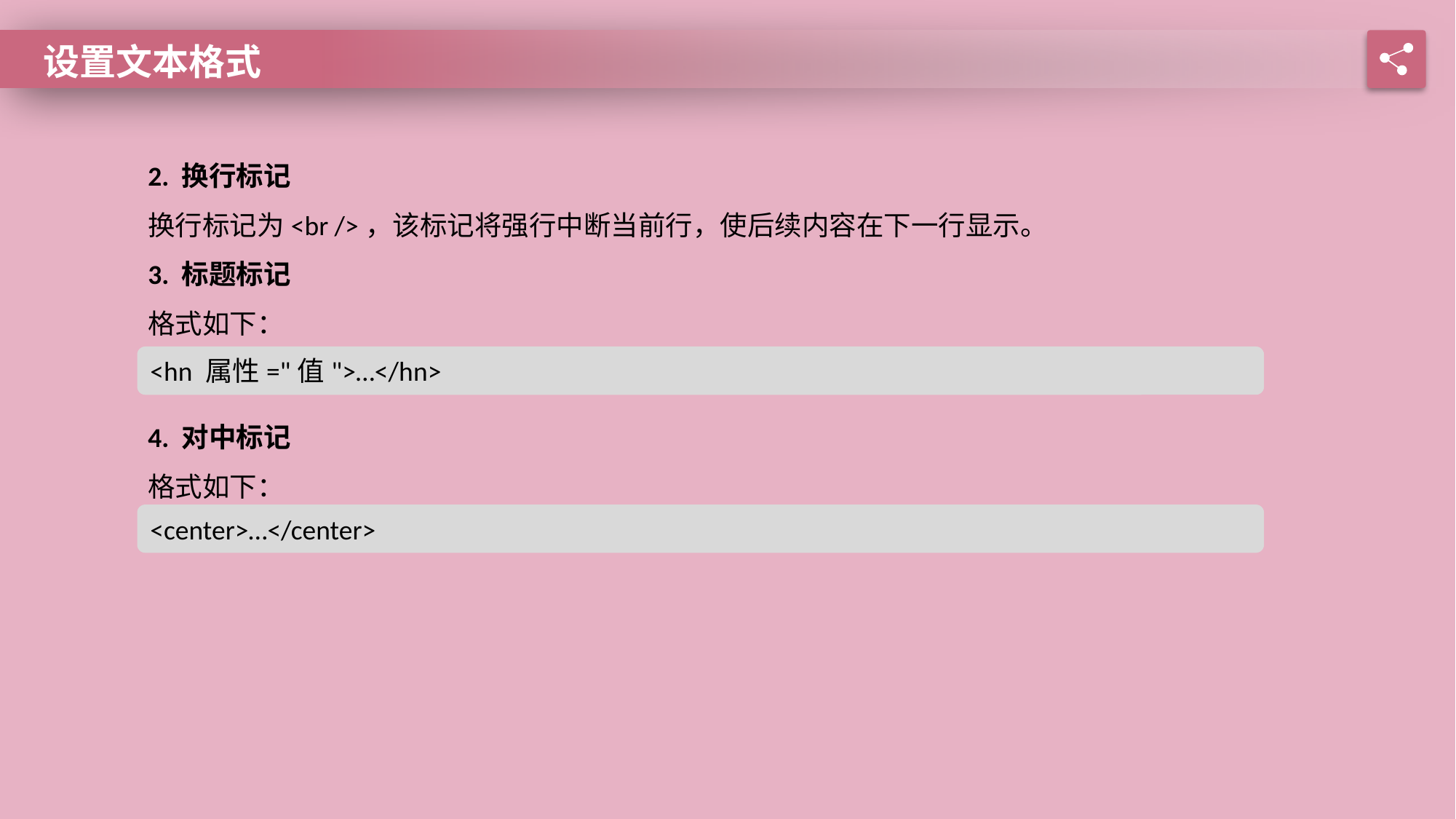

设置文本格式
2. 换行标记
换行标记为<br />，该标记将强行中断当前行，使后续内容在下一行显示。
3. 标题标记
格式如下：
<hn 属性="值">…</hn>
4. 对中标记
格式如下：
<center>…</center>